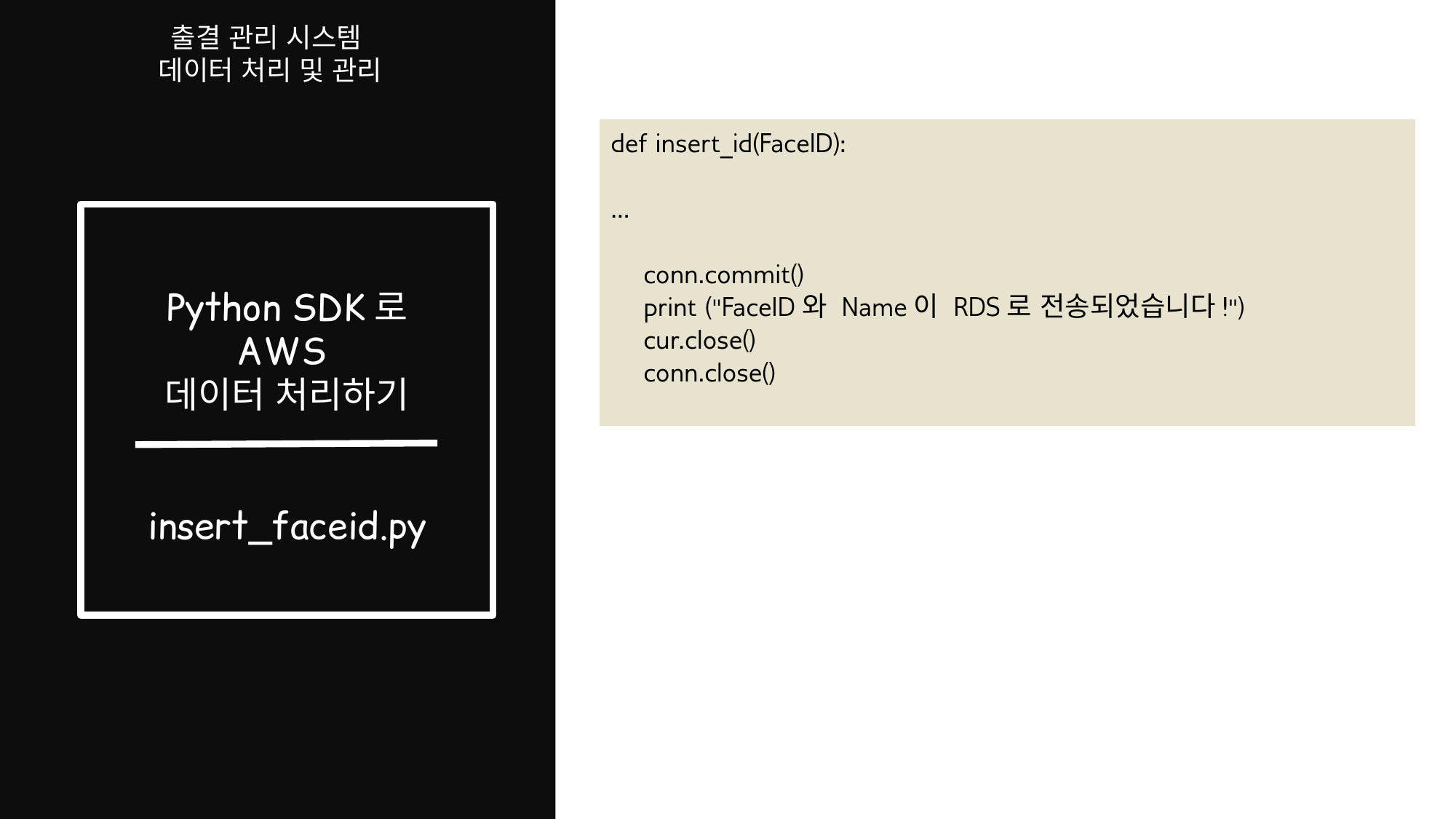

6)

출결 관리 시스템
데이터 처리 및 관리

def insert_id(FaceID):

…

    conn.commit()
    print ("FaceID와 Name이 RDS로 전송되었습니다!")
    cur.close()
    conn.close()

Python SDK로
AWS
데이터 처리하기

insert_faceid.py